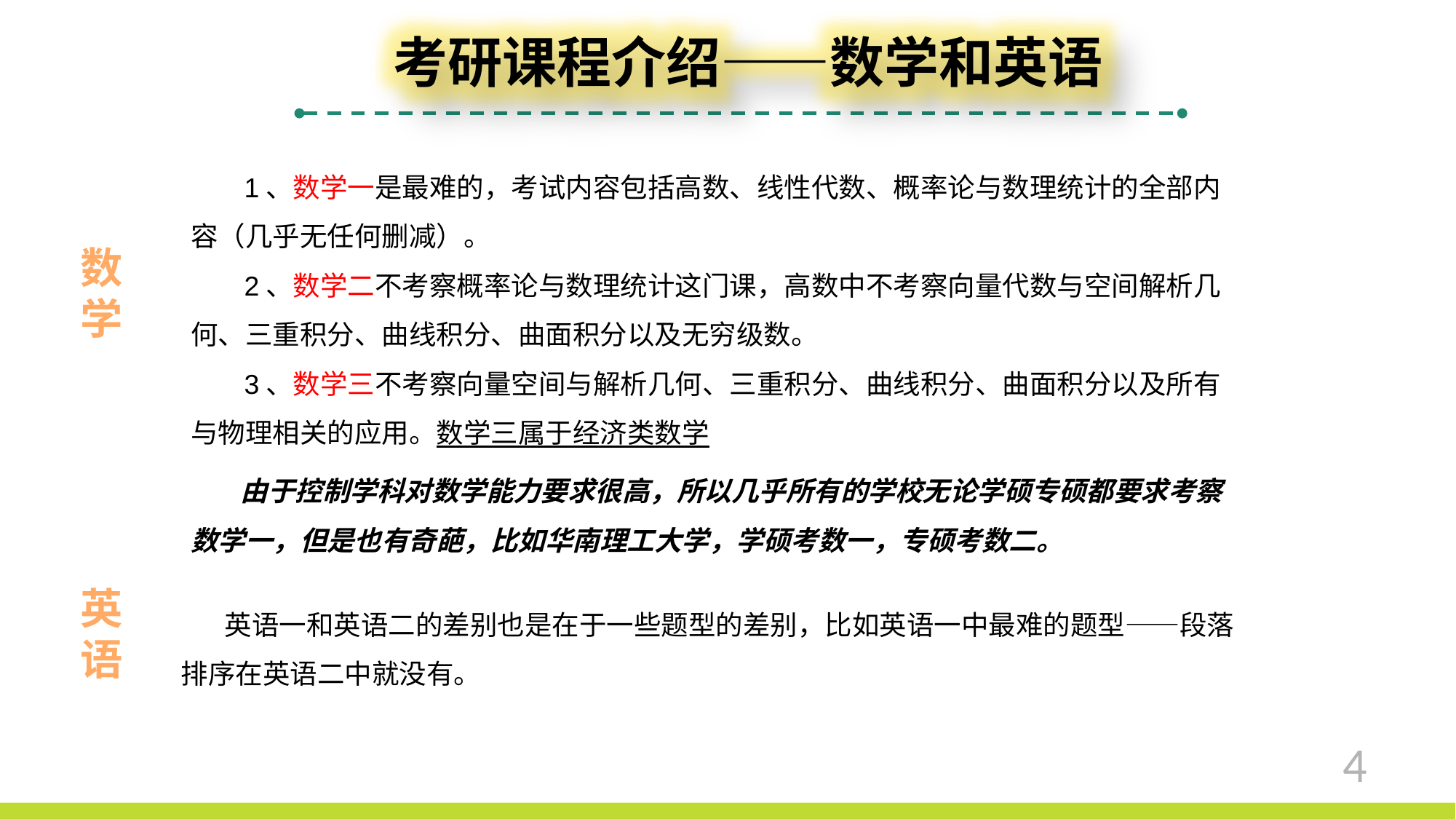

考研课程介绍——数学和英语
       1、数学一是最难的，考试内容包括高数、线性代数、概率论与数理统计的全部内容（几乎无任何删减）。
       2、数学二不考察概率论与数理统计这门课，高数中不考察向量代数与空间解析几何、三重积分、曲线积分、曲面积分以及无穷级数。
       3、数学三不考察向量空间与解析几何、三重积分、曲线积分、曲面积分以及所有与物理相关的应用。数学三属于经济类数学
       由于控制学科对数学能力要求很高，所以几乎所有的学校无论学硕专硕都要求考察数学一，但是也有奇葩，比如华南理工大学，学硕考数一，专硕考数二。
数
学
英
语
      英语一和英语二的差别也是在于一些题型的差别，比如英语一中最难的题型——段落排序在英语二中就没有。
4